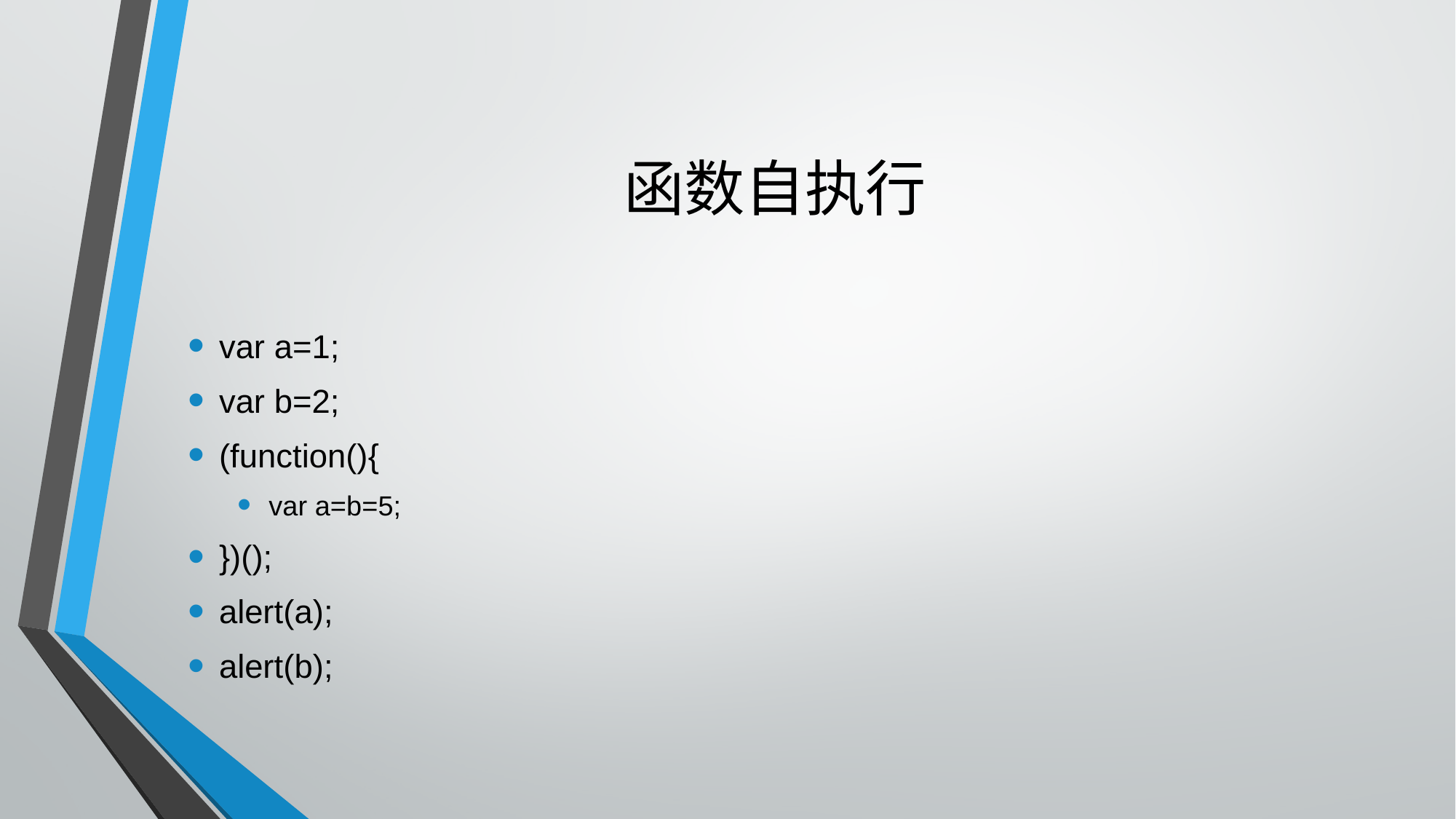

# 函数自执行
var a=1;
var b=2;
(function(){
var a=b=5;
})();
alert(a);
alert(b);